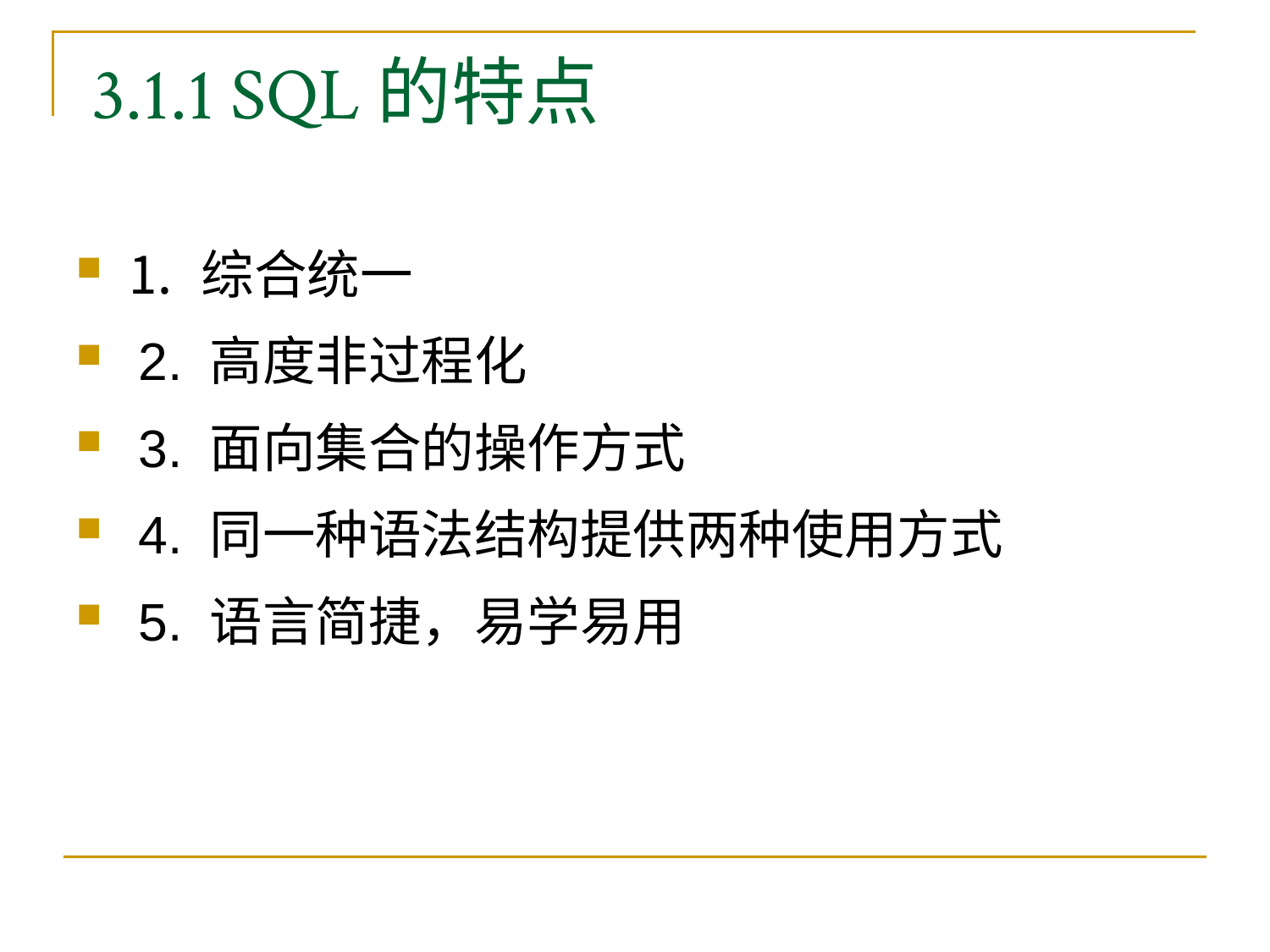

# 3.1.1 SQL的特点
⒈ 综合统一
 2. 高度非过程化
 3. 面向集合的操作方式
 4. 同一种语法结构提供两种使用方式
 5. 语言简捷，易学易用